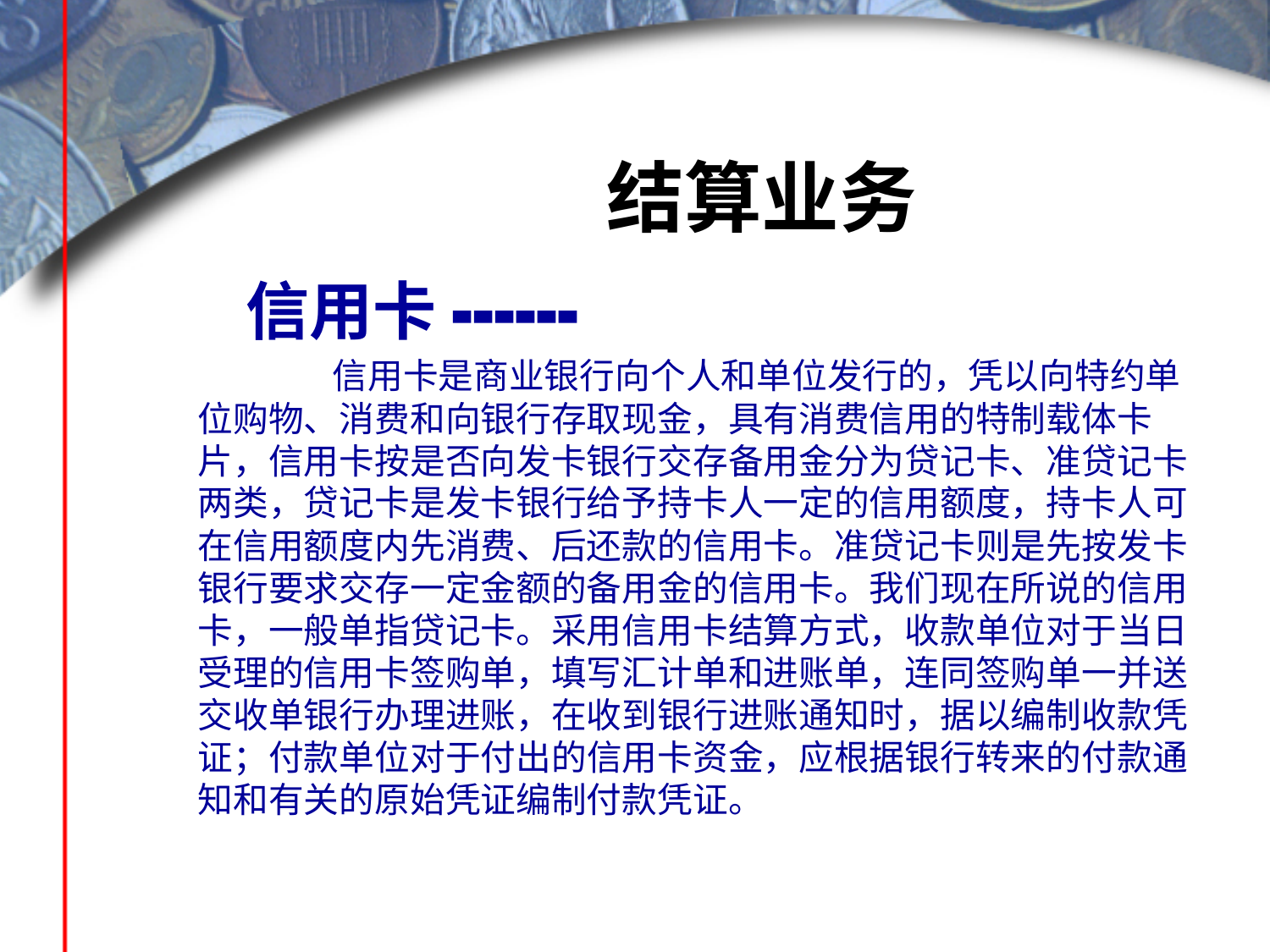

# 结算业务
信用卡------
          信用卡是商业银行向个人和单位发行的，凭以向特约单位购物、消费和向银行存取现金，具有消费信用的特制载体卡片，信用卡按是否向发卡银行交存备用金分为贷记卡、准贷记卡两类，贷记卡是发卡银行给予持卡人一定的信用额度，持卡人可在信用额度内先消费、后还款的信用卡。准贷记卡则是先按发卡银行要求交存一定金额的备用金的信用卡。我们现在所说的信用卡，一般单指贷记卡。采用信用卡结算方式，收款单位对于当日受理的信用卡签购单，填写汇计单和进账单，连同签购单一并送交收单银行办理进账，在收到银行进账通知时，据以编制收款凭证；付款单位对于付出的信用卡资金，应根据银行转来的付款通知和有关的原始凭证编制付款凭证。